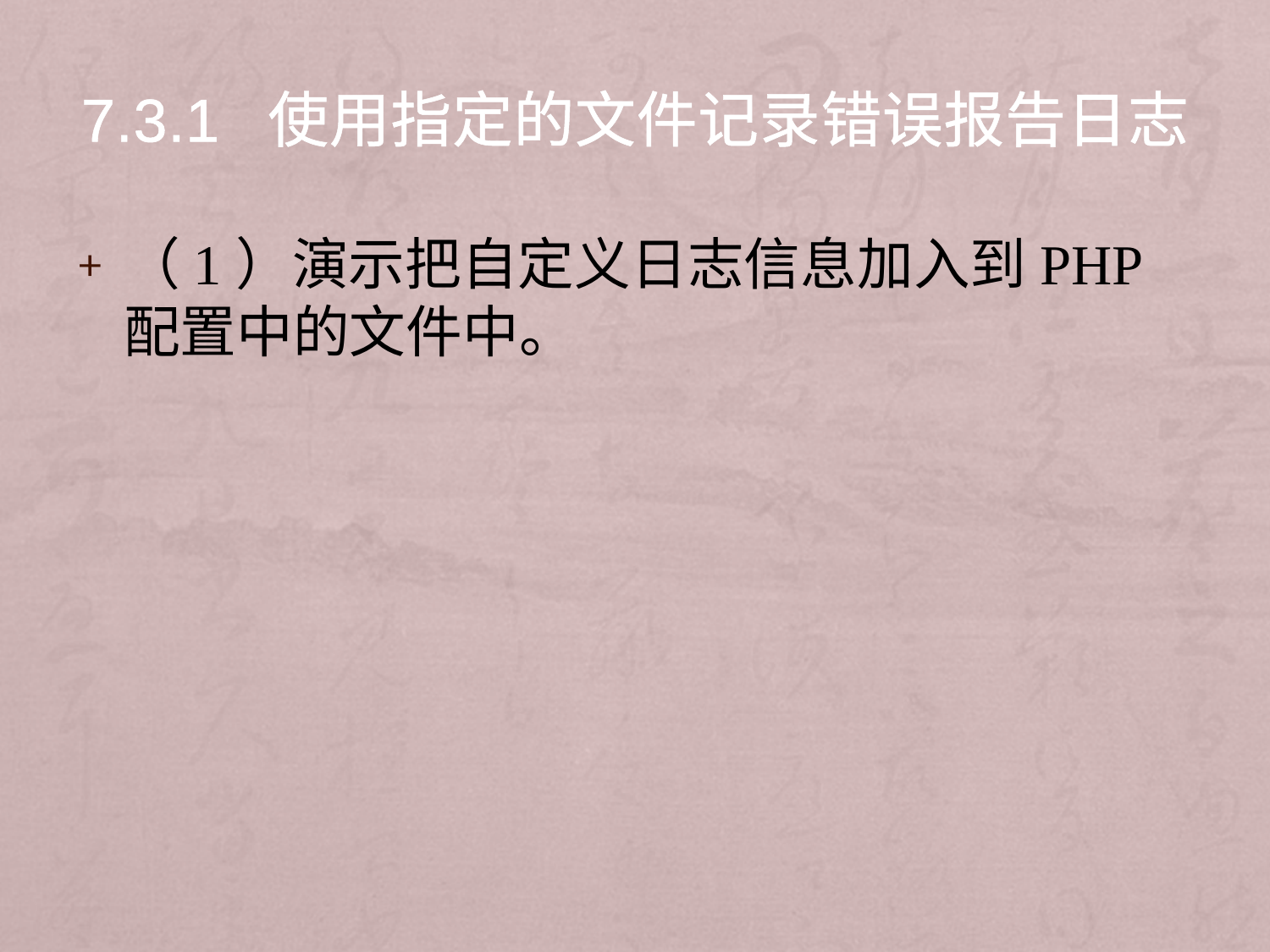

# 7.3.1  使用指定的文件记录错误报告日志
（1）演示把自定义日志信息加入到PHP配置中的文件中。